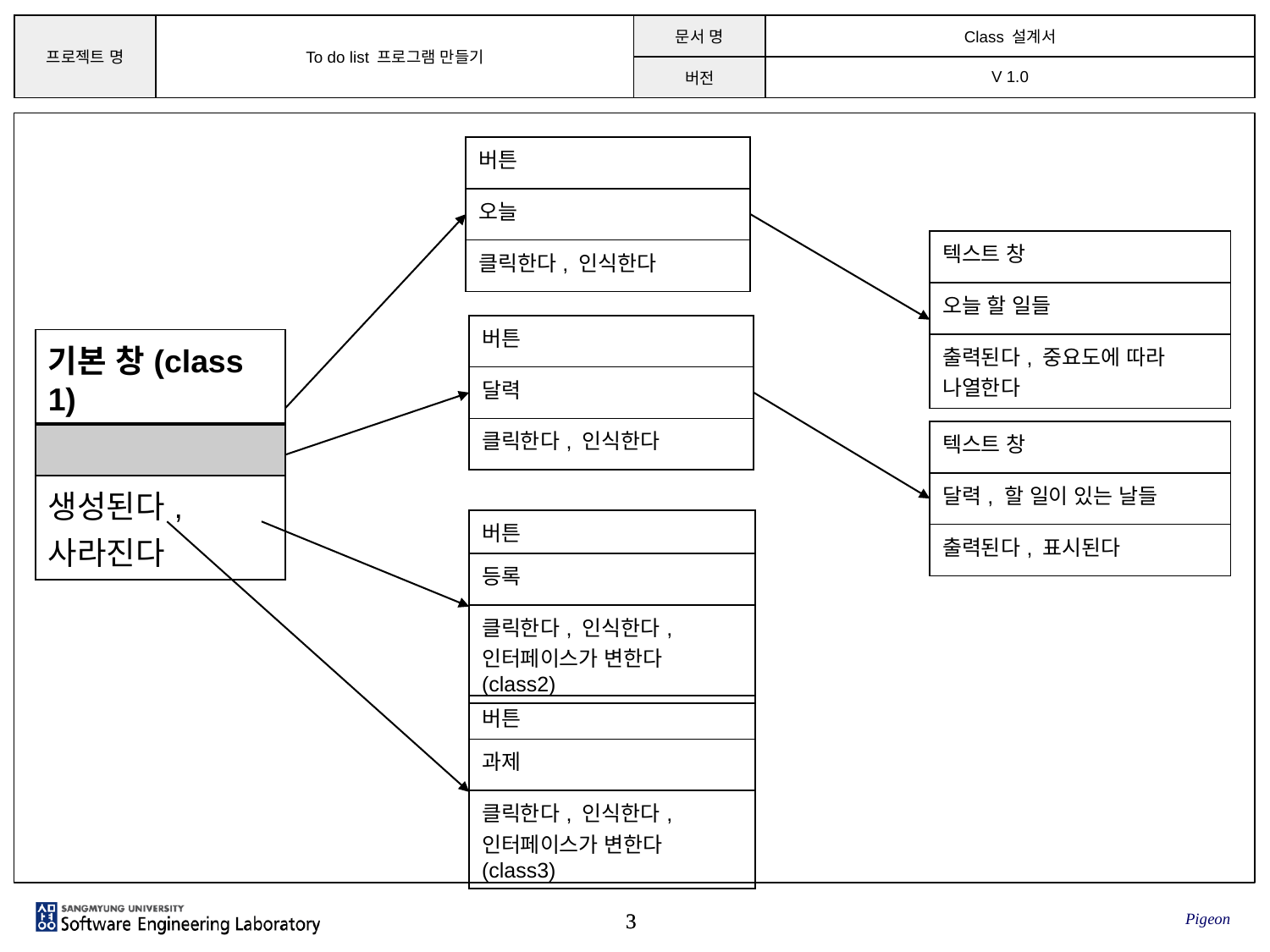

| 버튼 |
| --- |
| 오늘 |
| 클릭한다, 인식한다 |
| 텍스트 창 |
| --- |
| 오늘 할 일들 |
| 출력된다, 중요도에 따라 나열한다 |
| 버튼 |
| --- |
| 달력 |
| 클릭한다, 인식한다 |
| 기본 창(class 1) |
| --- |
|  |
| 생성된다, 사라진다 |
| 텍스트 창 |
| --- |
| 달력, 할 일이 있는 날들 |
| 출력된다, 표시된다 |
| 버튼 |
| --- |
| 등록 |
| 클릭한다, 인식한다, 인터페이스가 변한다(class2) |
| 버튼 |
| --- |
| 과제 |
| 클릭한다, 인식한다, 인터페이스가 변한다(class3) |
Pigeon